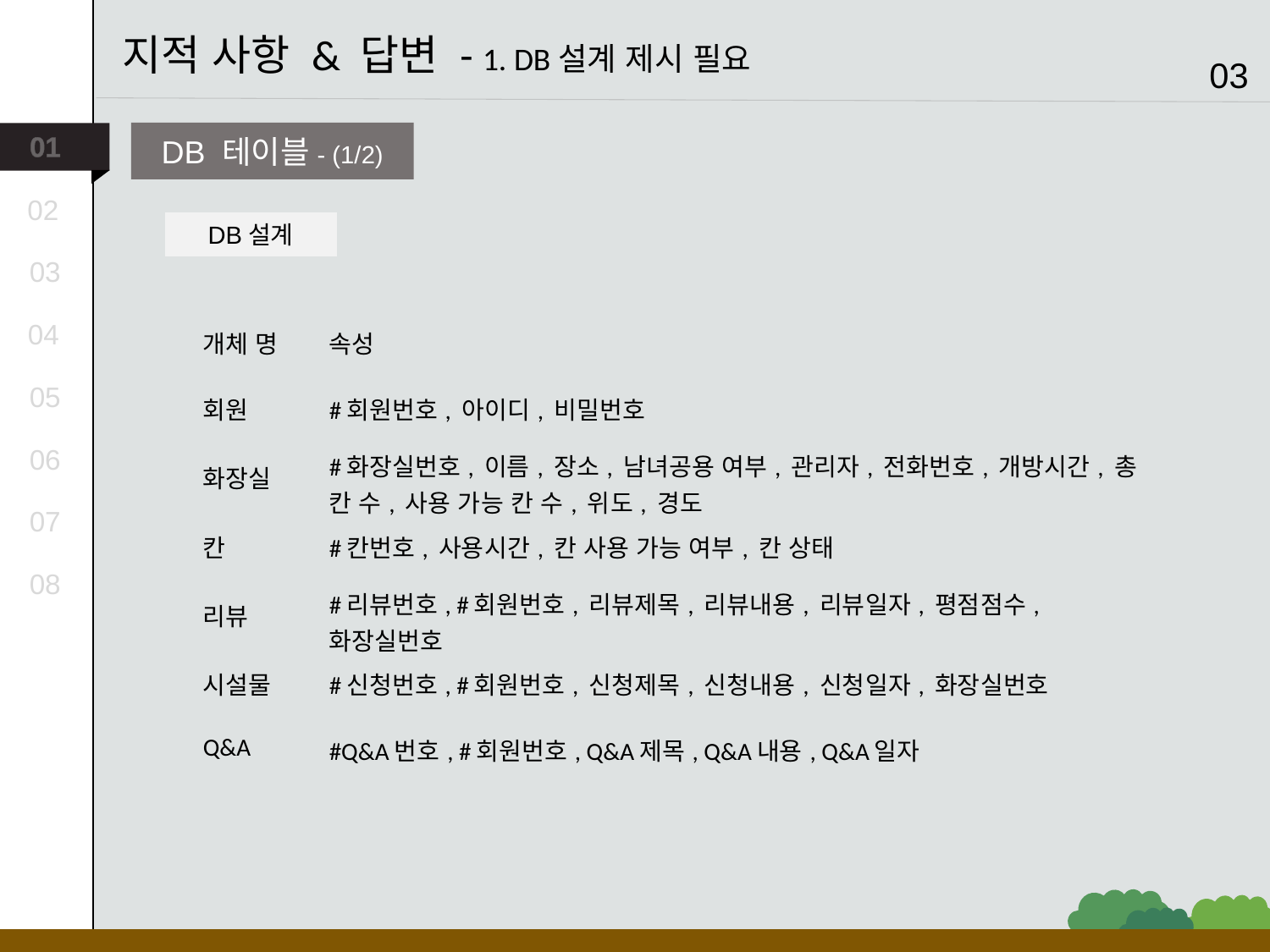

지적 사항 & 답변 - 1. DB설계 제시 필요
03
01
DB 테이블- (1/2)

02
DB설계
03

| 개체 명 | 속성 |
| --- | --- |
| 회원 | #회원번호, 아이디, 비밀번호 |
| 화장실 | #화장실번호, 이름, 장소, 남녀공용 여부, 관리자, 전화번호, 개방시간, 총 칸 수, 사용 가능 칸 수, 위도, 경도 |
| 칸 | #칸번호, 사용시간, 칸 사용 가능 여부, 칸 상태 |
| 리뷰 | #리뷰번호, #회원번호, 리뷰제목, 리뷰내용, 리뷰일자, 평점점수, 화장실번호 |
| 시설물 | #신청번호, #회원번호, 신청제목, 신청내용, 신청일자, 화장실번호 |
| Q&A | #Q&A번호, #회원번호, Q&A제목, Q&A내용, Q&A일자 |
04
05
06
07
08